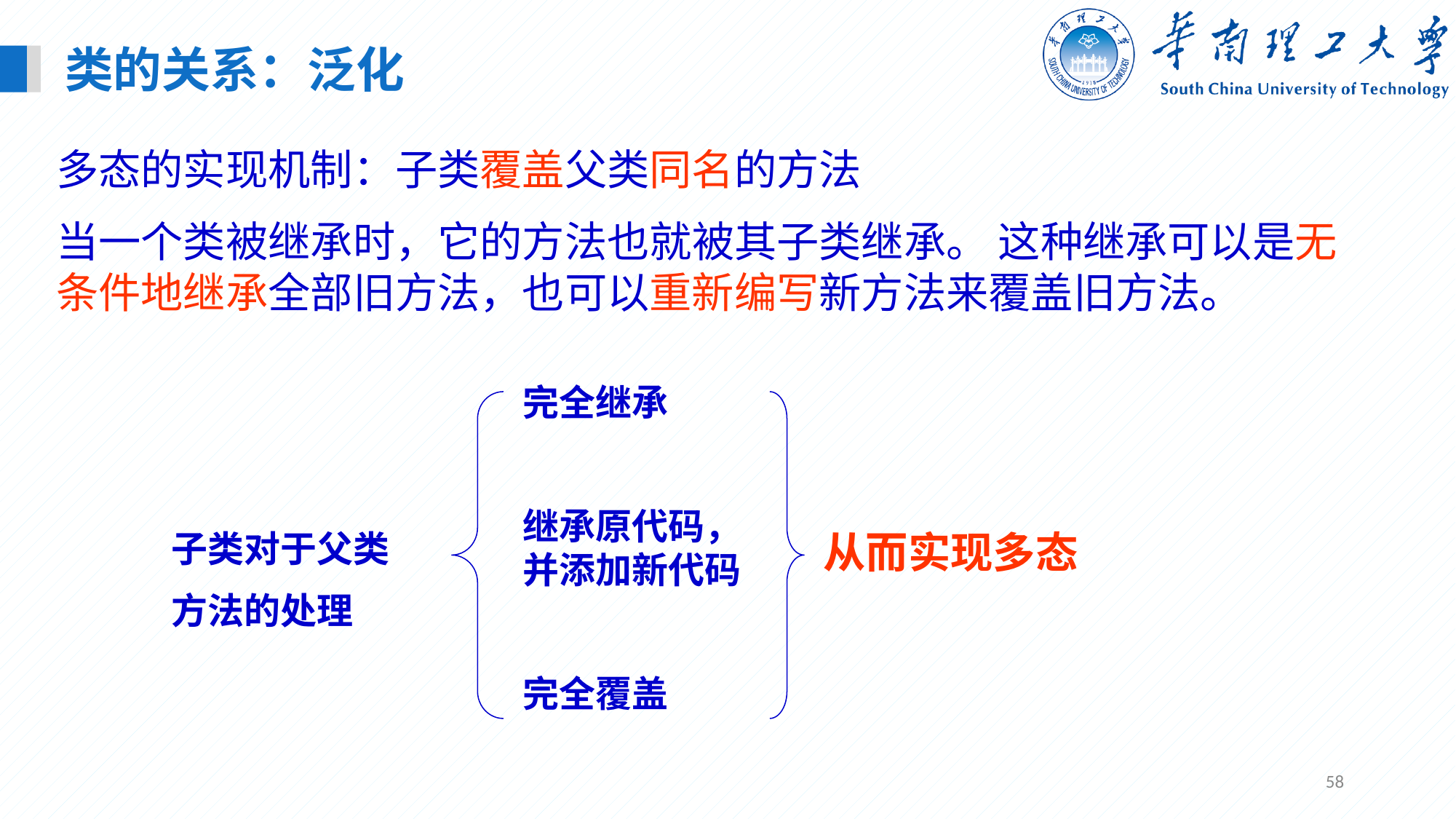

类的关系：泛化
多态的实现机制：子类覆盖父类同名的方法
当一个类被继承时，它的方法也就被其子类继承。 这种继承可以是无条件地继承全部旧方法，也可以重新编写新方法来覆盖旧方法。
完全继承

继承原代码，并添加新代码

完全覆盖

子类对于父类
方法的处理
从而实现多态
58